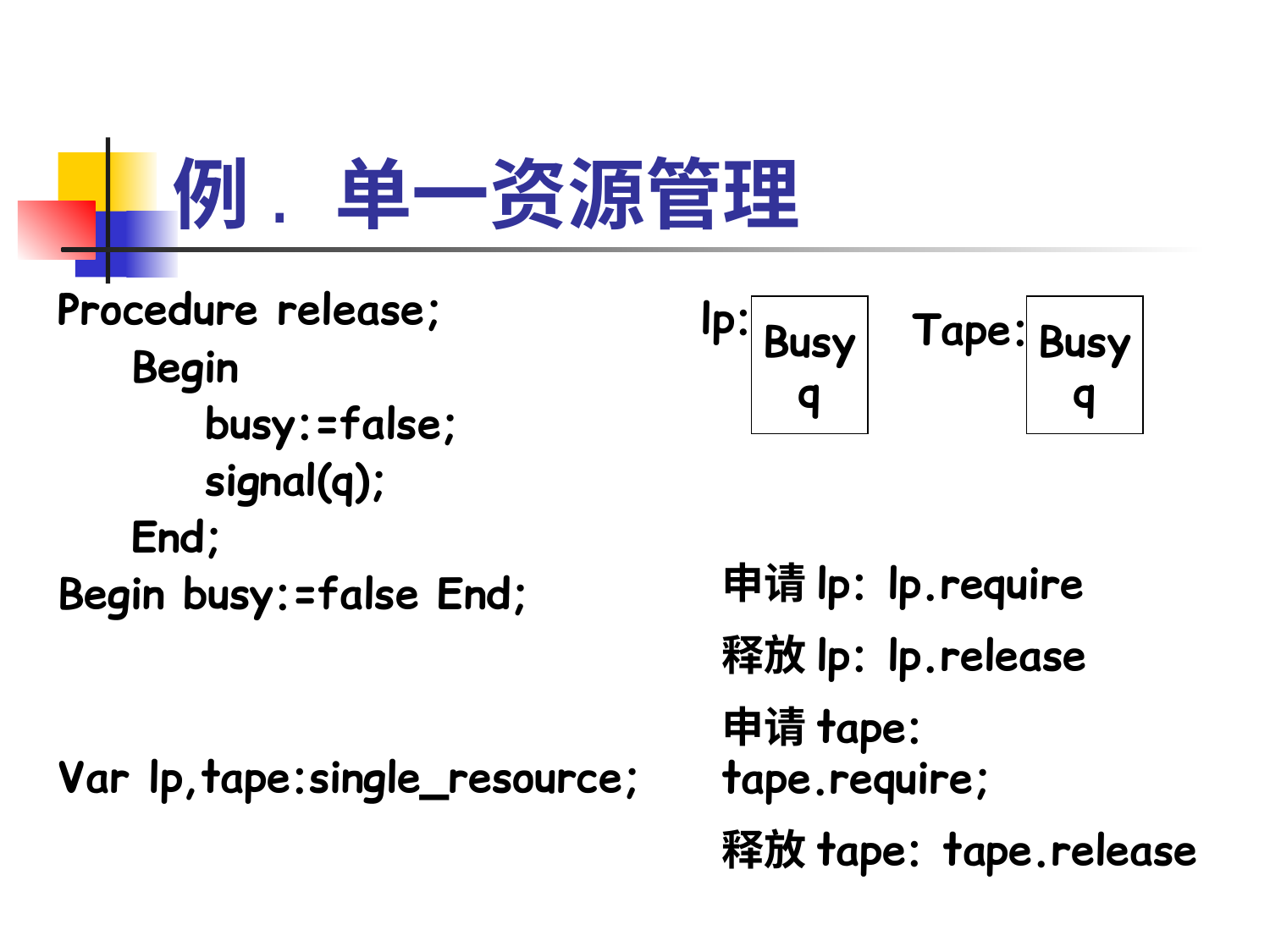

# 例. 单一资源管理
Procedure release;
    Begin
        busy:=false;
        signal(q);
    End;
Begin busy:=false End;

Var lp,tape:single_resource;

lp:
Busy
q
Tape:
Busy
q
申请lp: lp.require
释放lp: lp.release
申请tape: tape.require;
释放tape: tape.release